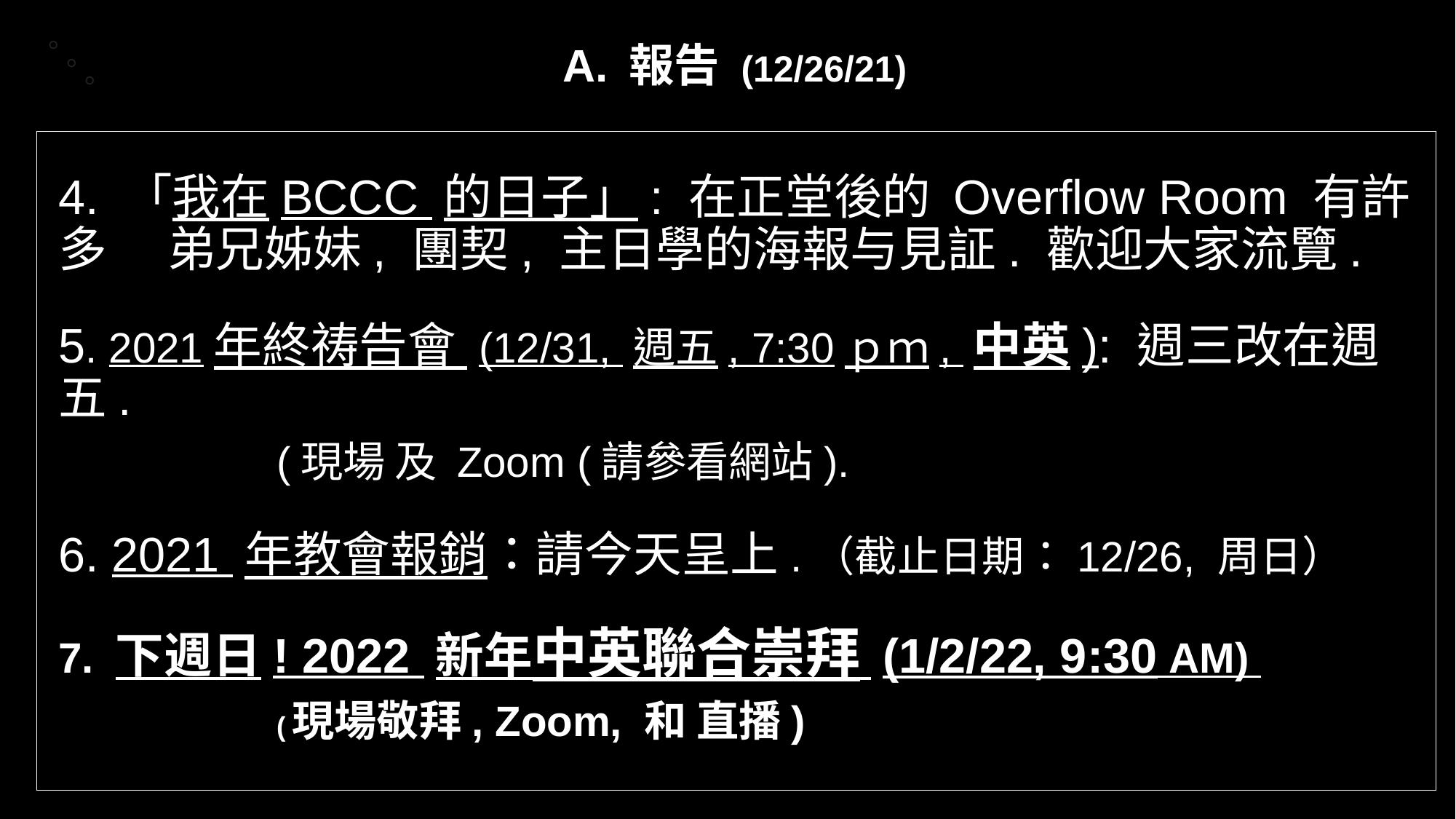

。
。
# A. 報告	 (12/26/21)
。

4. 「我在BCCC 的日子」: 在正堂後的 Overflow Room 有許多    	弟兄姊妹, 團契, 主日學的海報与見証. 歡迎大家流覽.

5. 2021年終祷告會 (12/31, 週五, 7:30ｐｍ, 中英): 週三改在週五.
		(現場 及 Zoom (請參看網站).

6. 2021 年教會報銷：請今天呈上.（截止日期：12/26, 周日）

7. 下週日! 2022 新年中英聯合崇拜 (1/2/22, 9:30 AM)
		(現場敬拜, Zoom, 和 直播)